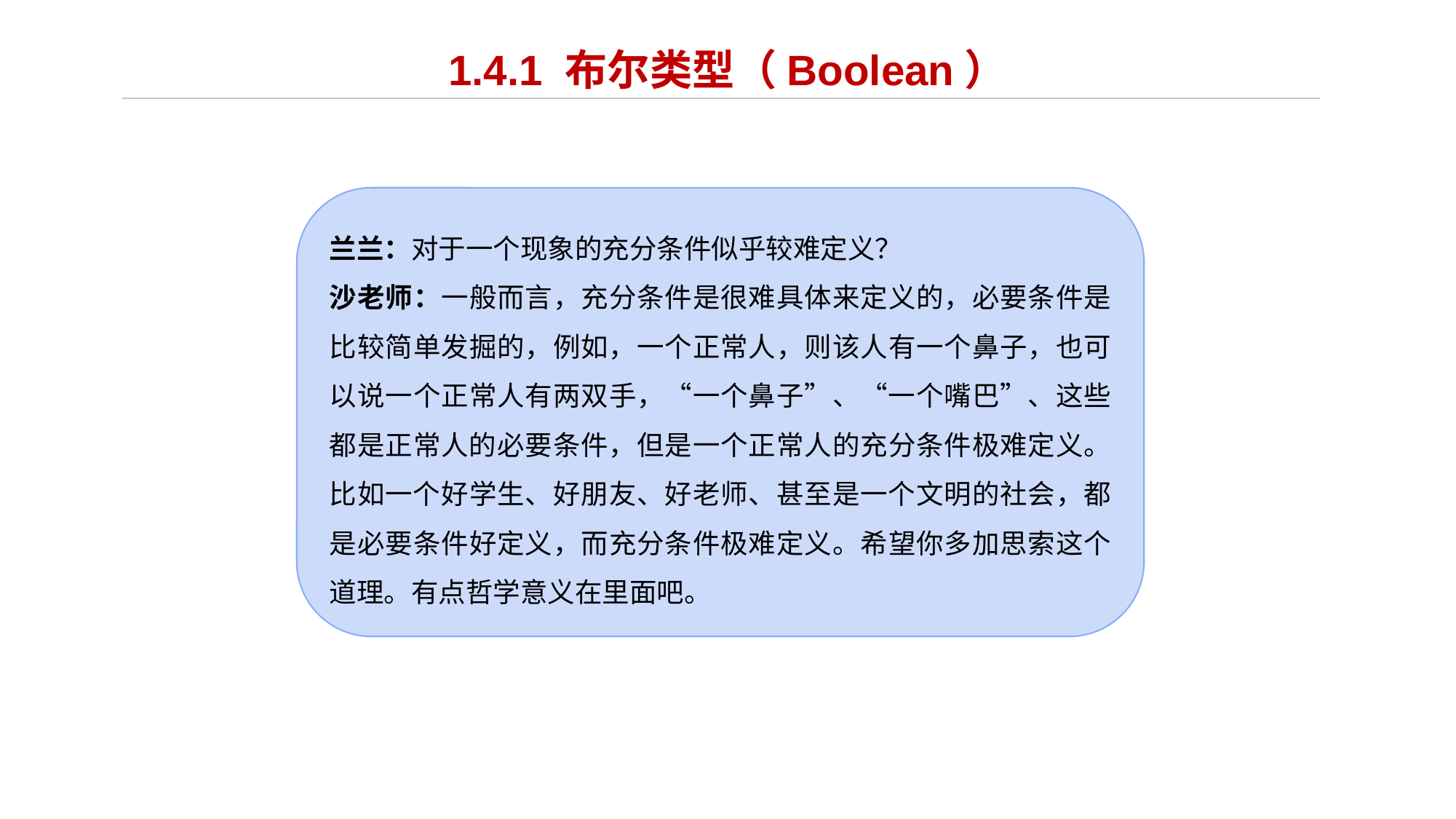

# 1.4.1 布尔类型（Boolean）
兰兰：对于一个现象的充分条件似乎较难定义？
沙老师：一般而言，充分条件是很难具体来定义的，必要条件是比较简单发掘的，例如，一个正常人，则该人有一个鼻子，也可以说一个正常人有两双手，“一个鼻子”、“一个嘴巴”、这些都是正常人的必要条件，但是一个正常人的充分条件极难定义。比如一个好学生、好朋友、好老师、甚至是一个文明的社会，都是必要条件好定义，而充分条件极难定义。希望你多加思索这个道理。有点哲学意义在里面吧。